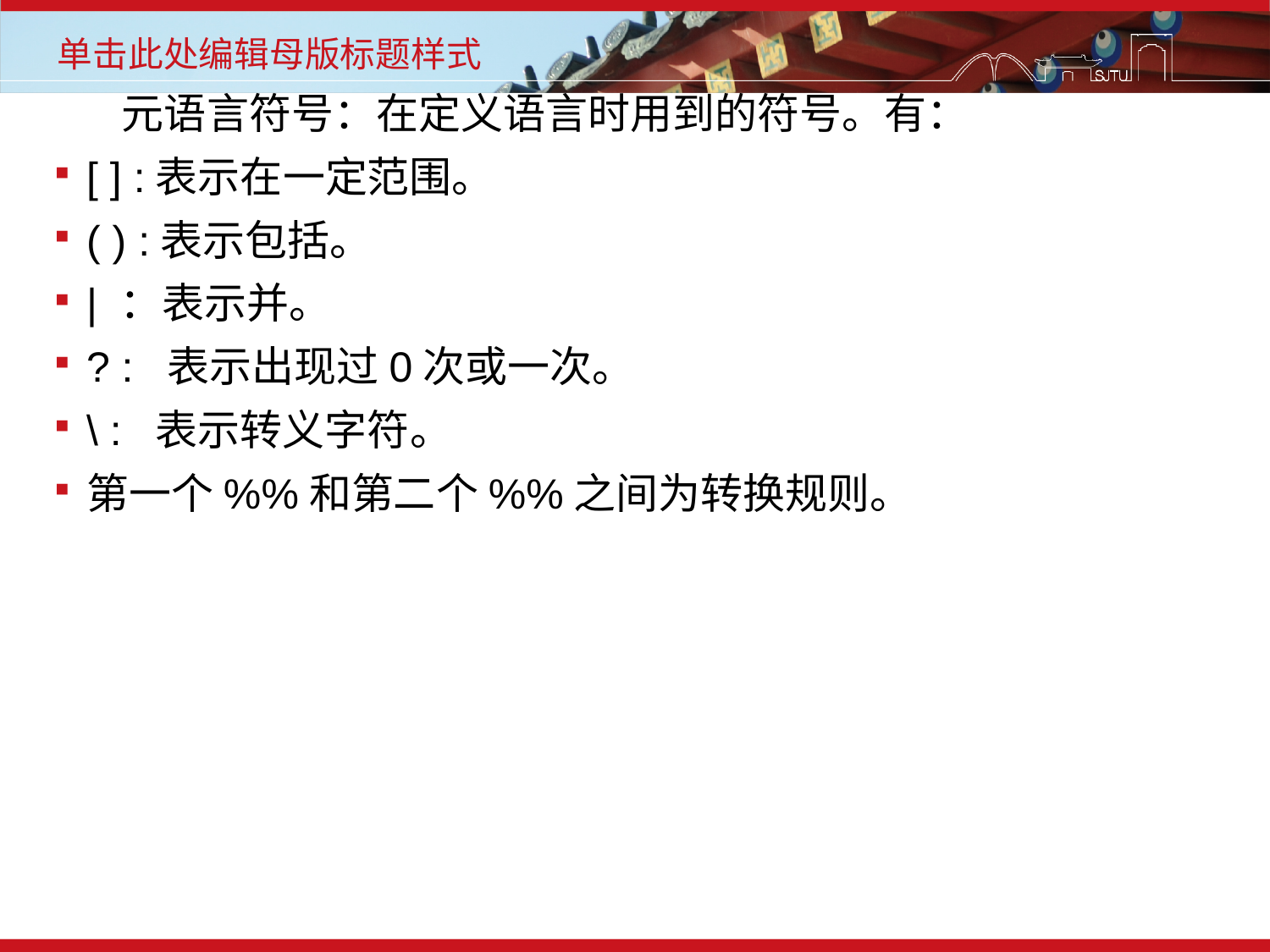

元语言符号：在定义语言时用到的符号。有：
[ ] :表示在一定范围。
( ) :表示包括。
| ：表示并。
? :  表示出现过0次或一次。
\ :  表示转义字符。
第一个%%和第二个%%之间为转换规则。